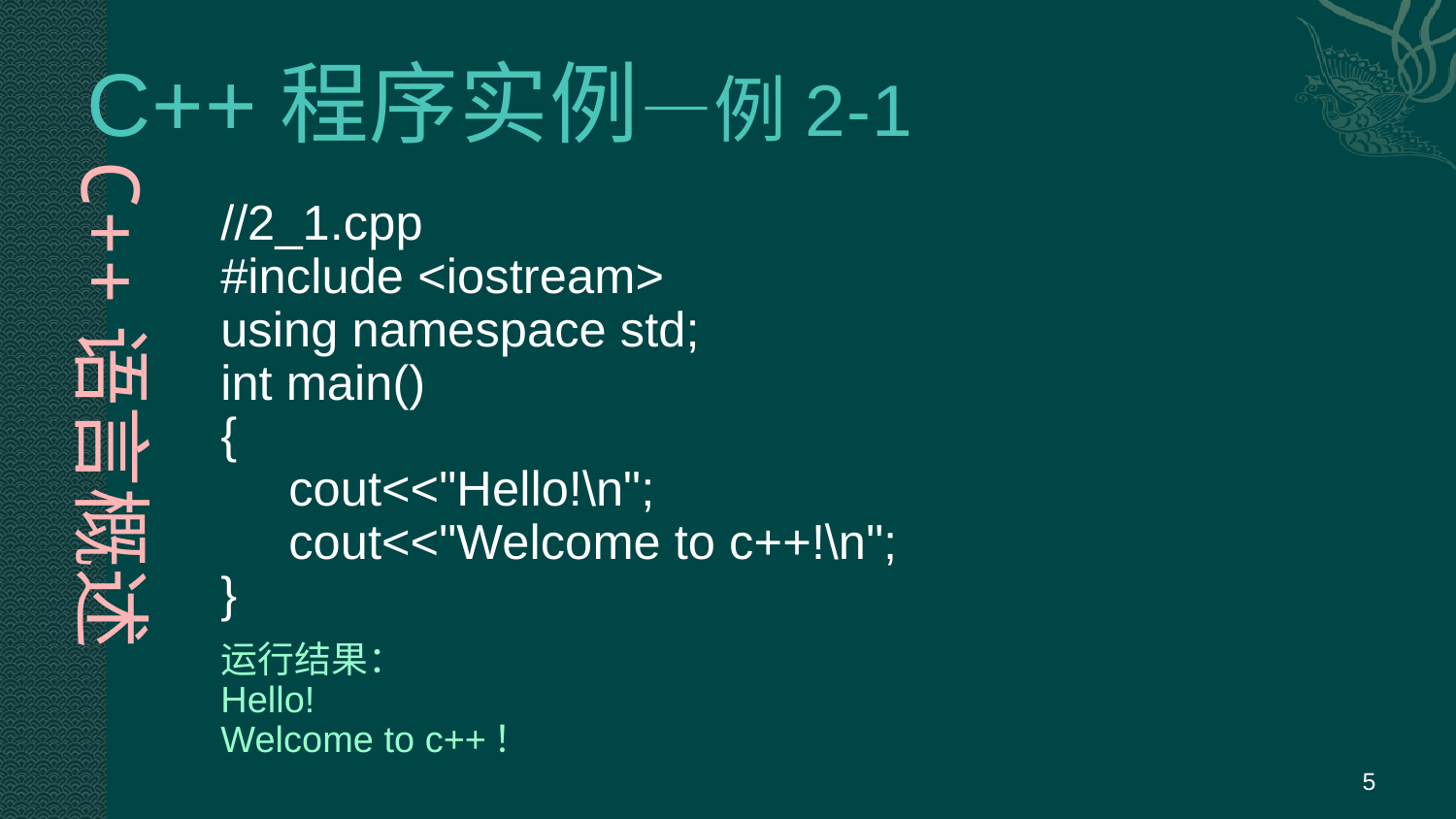

# C++程序实例—例2-1
C++语言概述
//2_1.cpp
#include <iostream>
using namespace std;
int main()
{
     cout<<"Hello!\n";
     cout<<"Welcome to c++!\n";
}
运行结果：
Hello!
Welcome to c++！
5